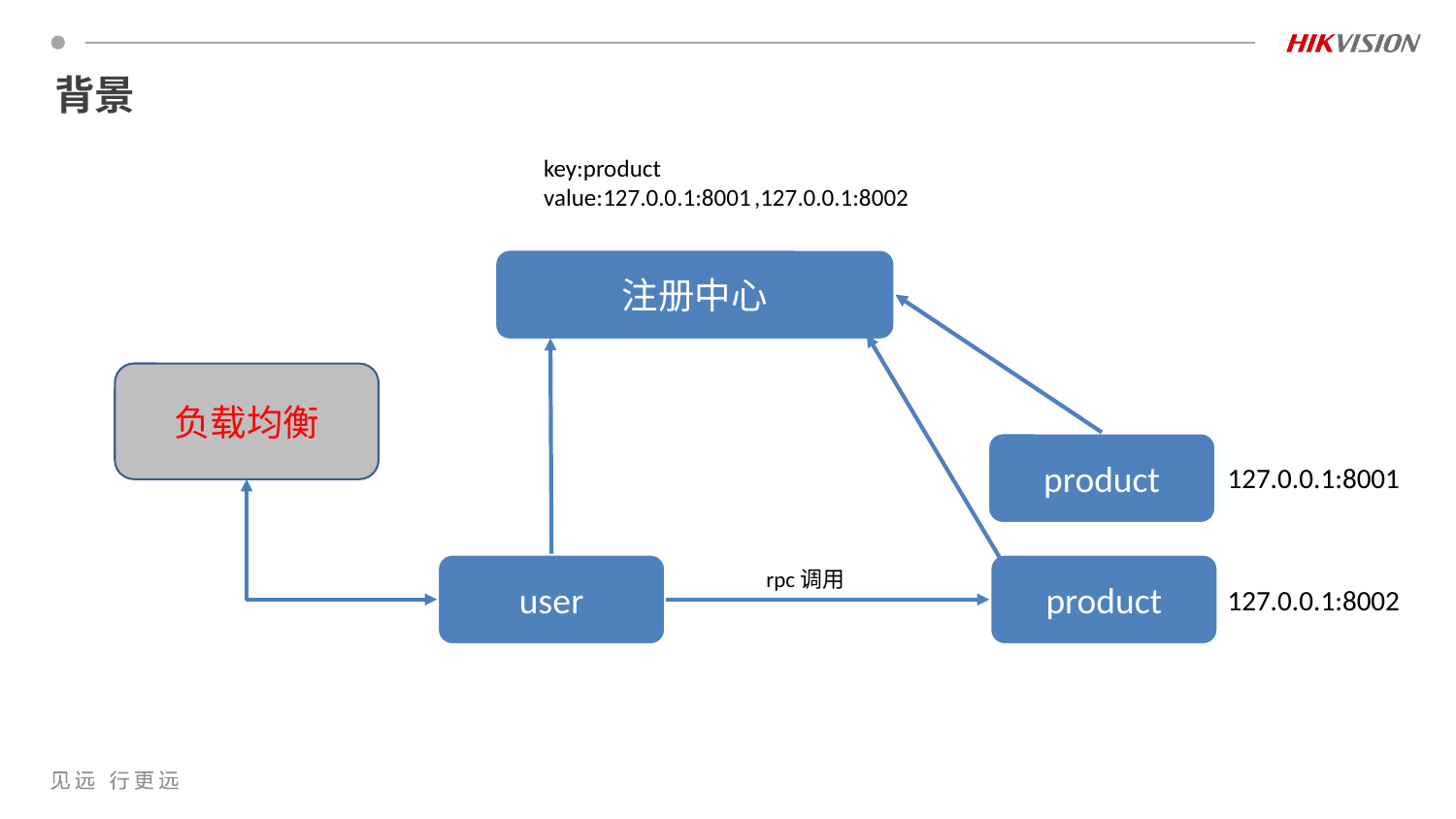

# 背景
key:product
value:127.0.0.1:8001
,127.0.0.1:8002
注册中心
负载均衡
product
127.0.0.1:8001
user
product
127.0.0.1:8002
rpc调用